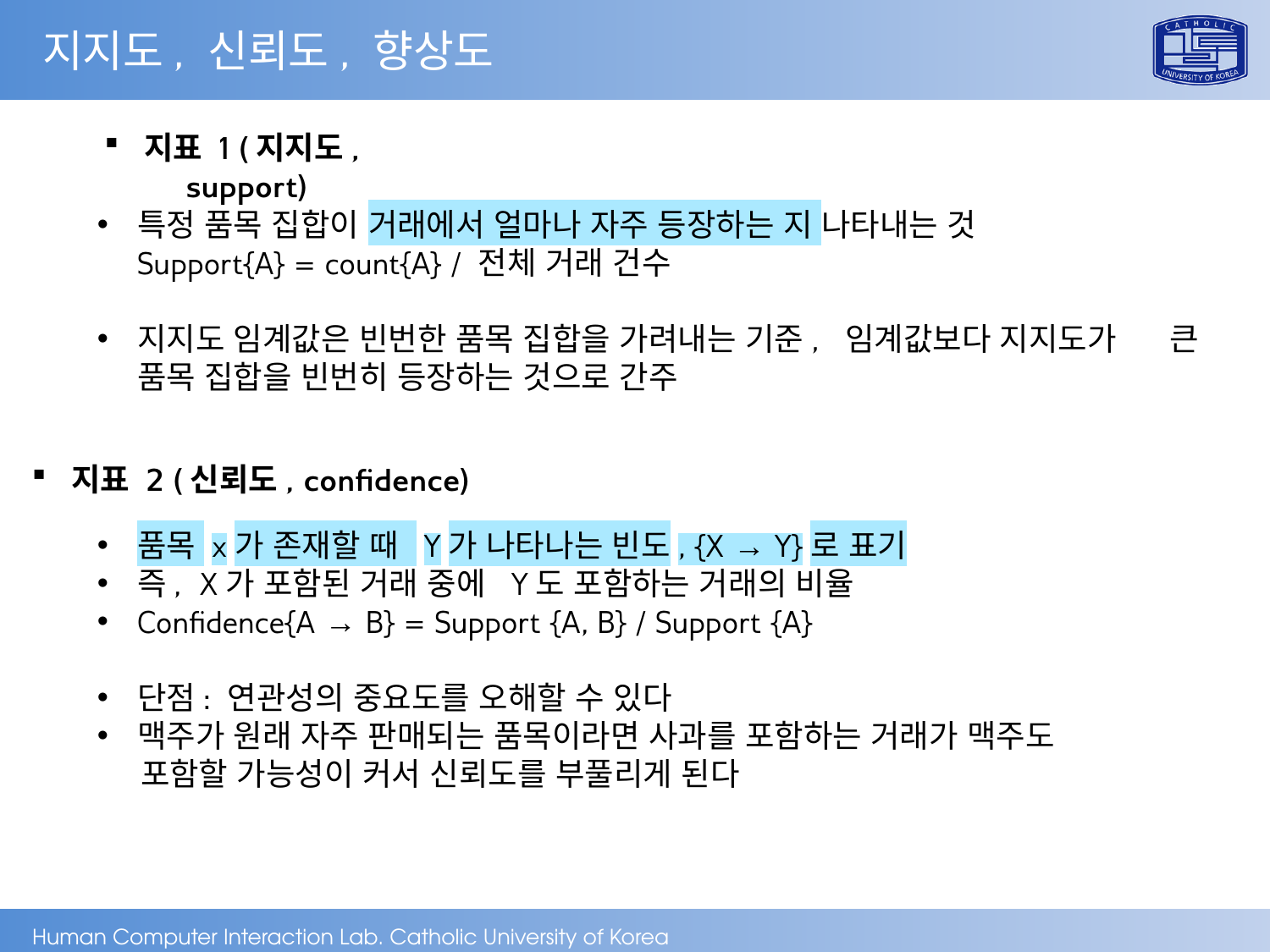

지지도, 신뢰도, 향상도
지표 1 (지지도, support)

특정 품목 집합이 거래에서 얼마나 자주 등장하는 지 나타내는 것
Support{A} = count{A} / 전체 거래 건수

지지도 임계값은 빈번한 품목 집합을 가려내는 기준,  임계값보다 지지도가      큰 품목 집합을 빈번히 등장하는 것으로 간주
지표 2 (신뢰도, confidence)

품목 x가 존재할 때  Y가 나타나는 빈도, {X → Y}로 표기
즉,  X가 포함된 거래 중에  Y도 포함하는 거래의 비율
Confidence{A → B} = Support {A, B} / Support {A}

단점: 연관성의 중요도를 오해할 수 있다
맥주가 원래 자주 판매되는 품목이라면 사과를 포함하는 거래가 맥주도
    포함할 가능성이 커서 신뢰도를 부풀리게 된다